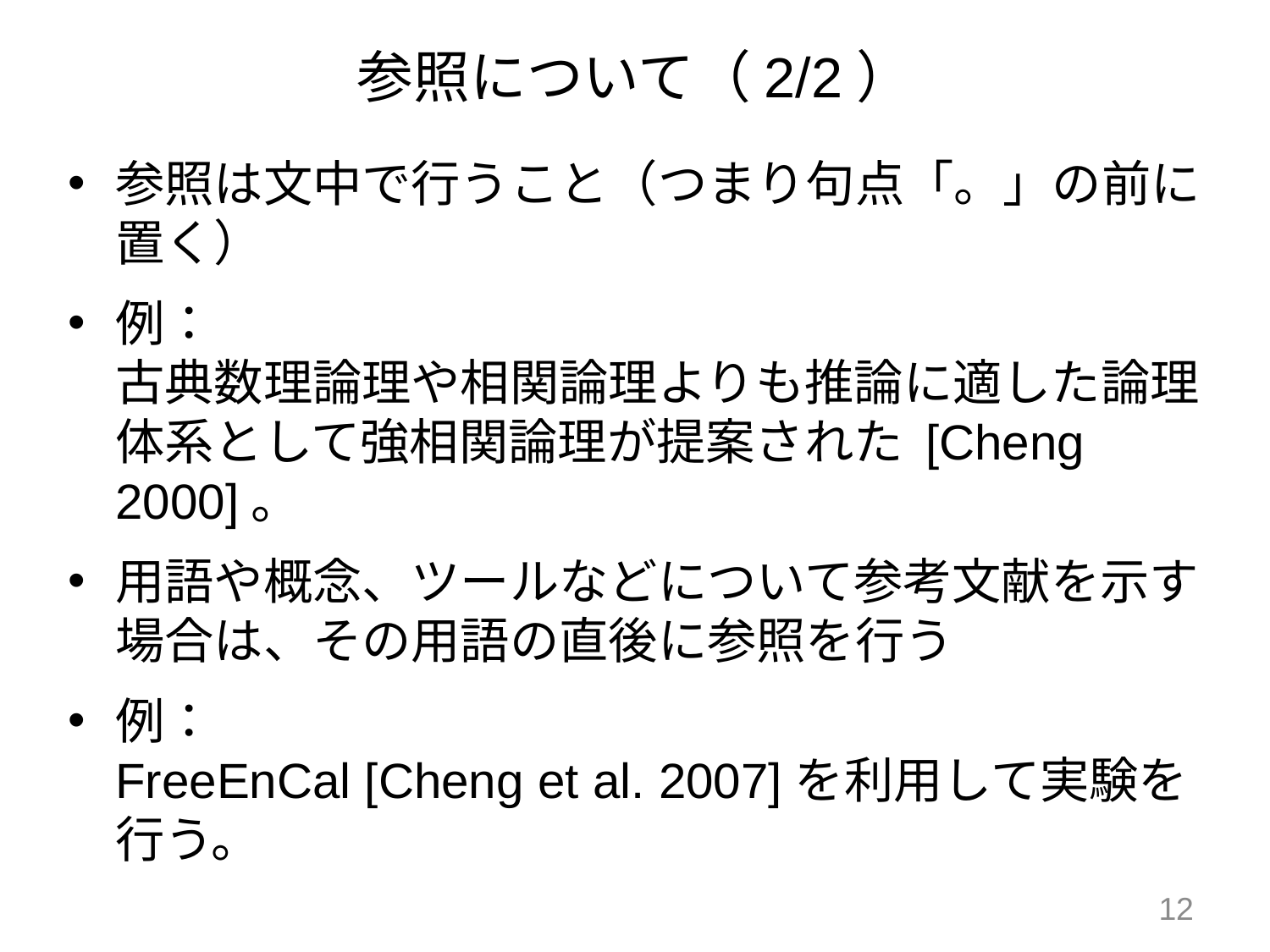

# 参照について（2/2）
参照は文中で行うこと（つまり句点「。」の前に置く）
例：
古典数理論理や相関論理よりも推論に適した論理体系として強相関論理が提案された [Cheng 2000]。
用語や概念、ツールなどについて参考文献を示す場合は、その用語の直後に参照を行う
例：
FreeEnCal [Cheng et al. 2007]を利用して実験を
行う。
12